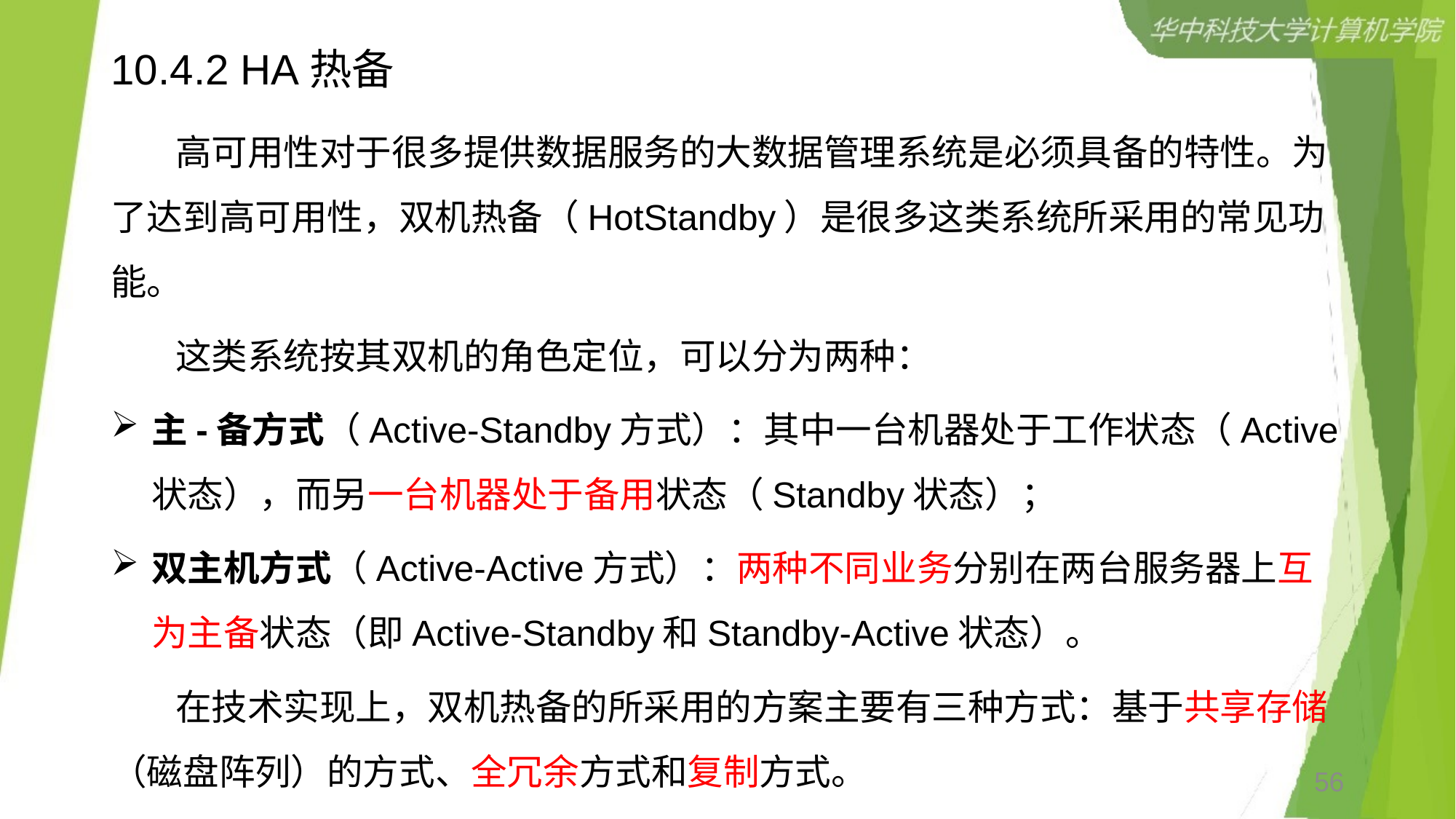

# 10.4.2 HA热备
       高可用性对于很多提供数据服务的大数据管理系统是必须具备的特性。为了达到高可用性，双机热备（HotStandby）是很多这类系统所采用的常见功能。
       这类系统按其双机的角色定位，可以分为两种：
主-备方式（Active-Standby方式）：其中一台机器处于工作状态（Active状态），而另一台机器处于备用状态（Standby状态）；
双主机方式（Active-Active方式）：两种不同业务分别在两台服务器上互为主备状态（即Active-Standby和Standby-Active状态）。
       在技术实现上，双机热备的所采用的方案主要有三种方式：基于共享存储（磁盘阵列）的方式、全冗余方式和复制方式。
56